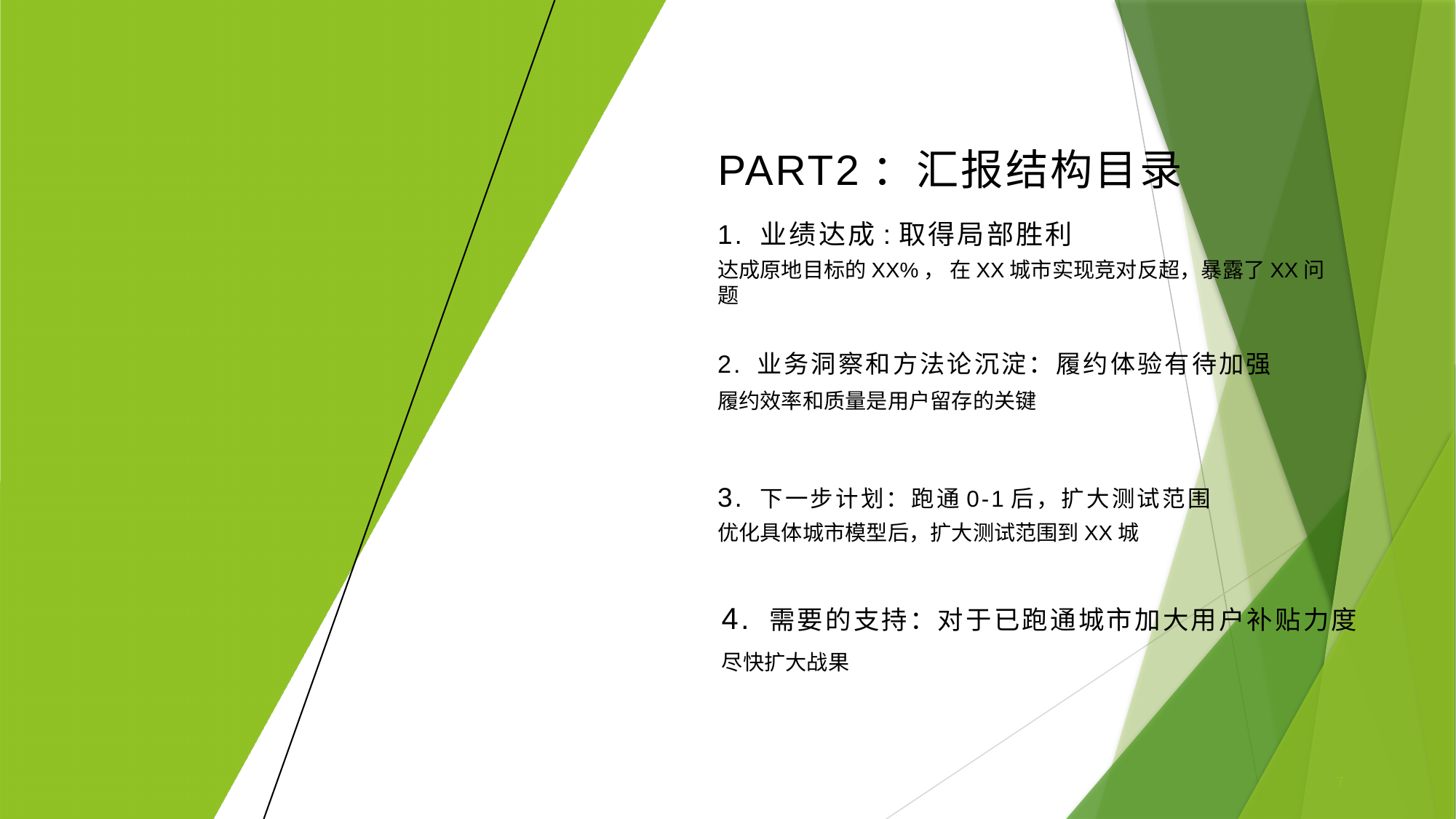

# PART2：汇报结构目录
1. 业绩达成:取得局部胜利
达成原地目标的XX%， 在XX城市实现竞对反超，暴露了XX问题
2. 业务洞察和方法论沉淀：履约体验有待加强
履约效率和质量是用户留存的关键
3. 下一步计划：跑通0-1后，扩大测试范围
优化具体城市模型后，扩大测试范围到XX城
4. 需要的支持：对于已跑通城市加大用户补贴力度
尽快扩大战果
7